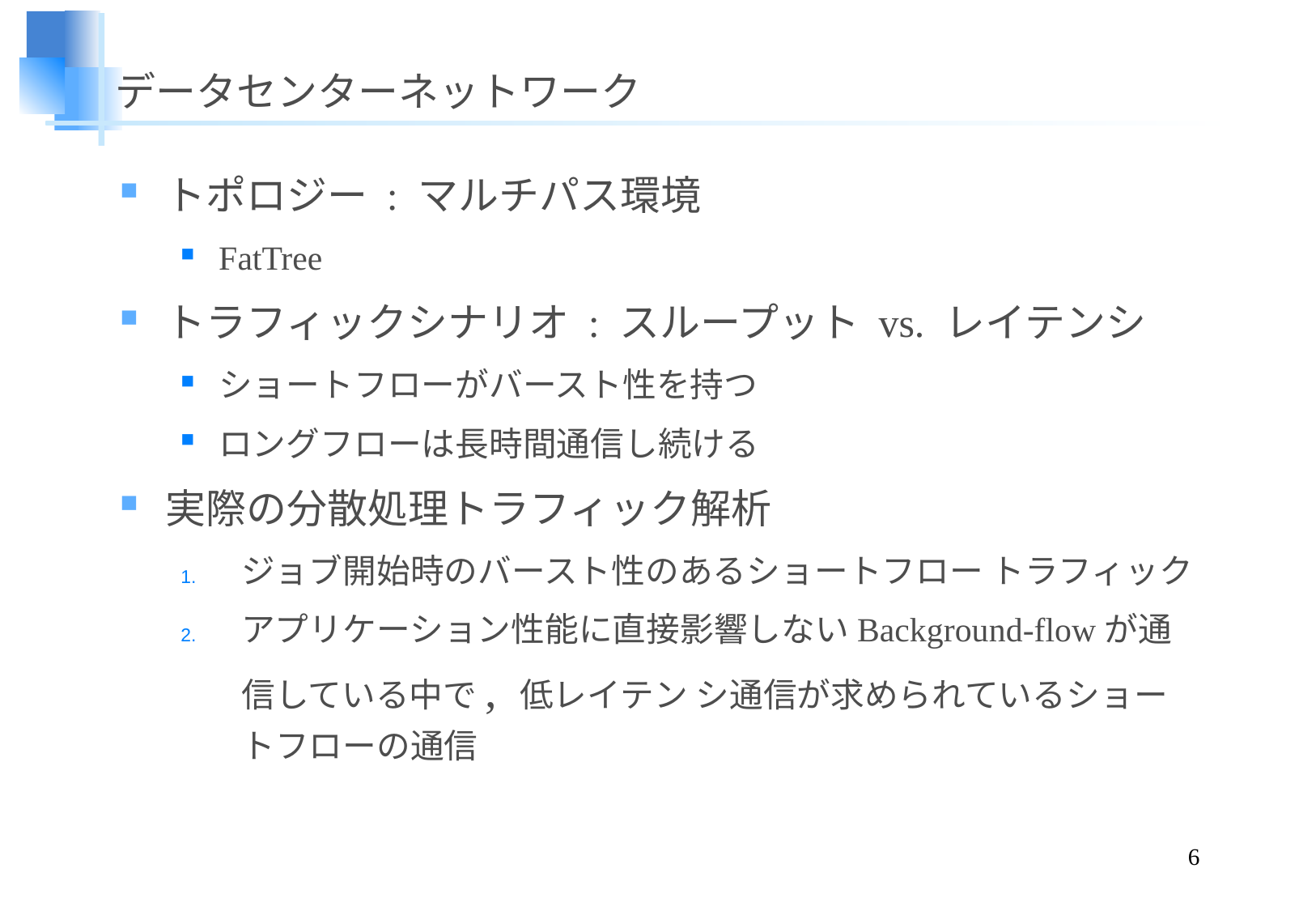

# データセンターネットワーク
トポロジー : マルチパス環境
FatTree
トラフィックシナリオ : スループット vs. レイテンシ
ショートフローがバースト性を持つ
ロングフローは長時間通信し続ける
実際の分散処理トラフィック解析
ジョブ開始時のバースト性のあるショートフロー トラフィック
アプリケーション性能に直接影響しないBackground-flowが通信している中で, 低レイテン シ通信が求められているショートフローの通信
6